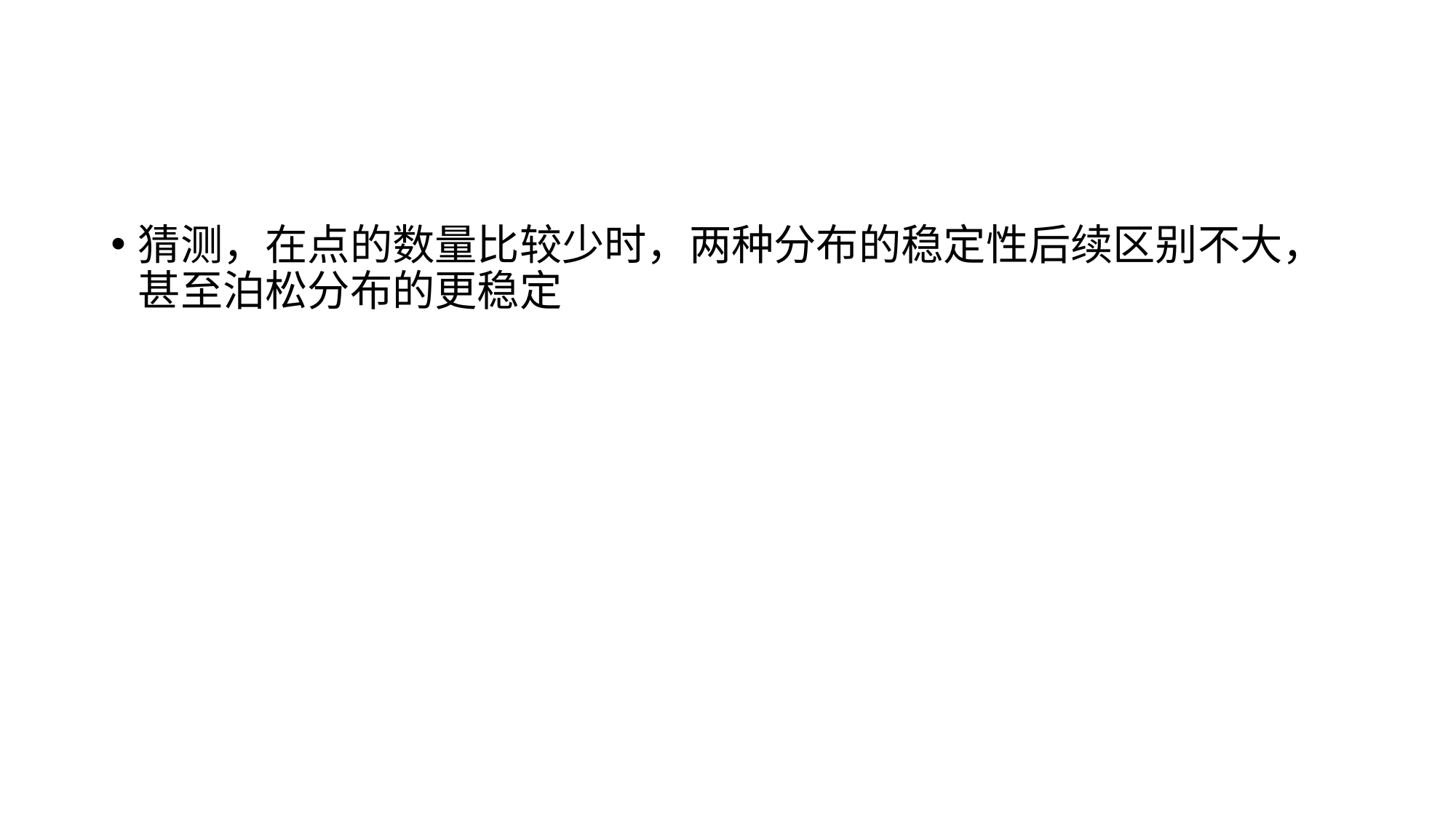

#
猜测，在点的数量比较少时，两种分布的稳定性后续区别不大，甚至泊松分布的更稳定